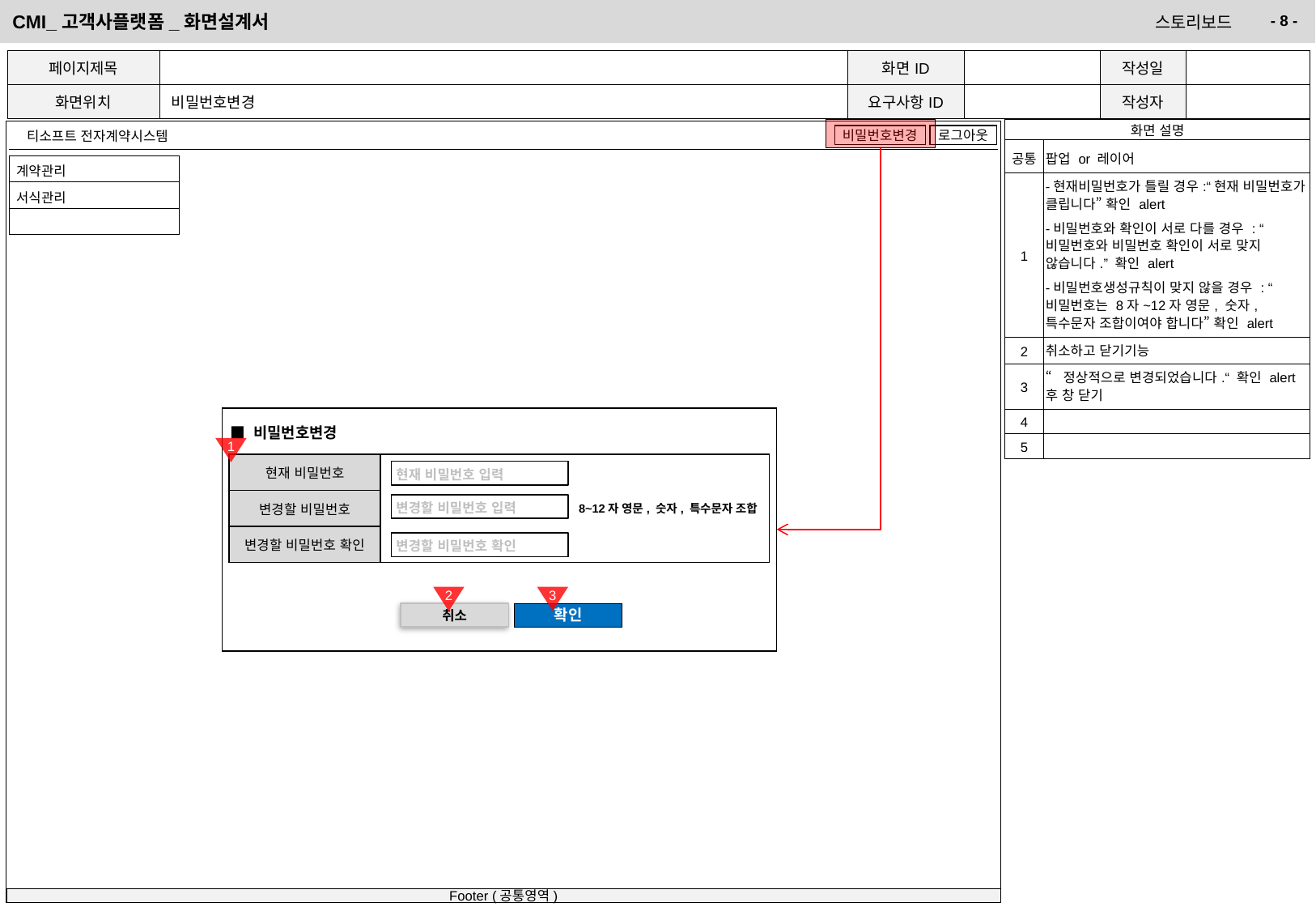

| 페이지제목 |  | 화면ID |  | 작성일 |  |
| --- | --- | --- | --- | --- | --- |
| 화면위치 | 비밀번호변경 | 요구사항ID |  | 작성자 |  |

| 화면 설명 |  |
| --- | --- |
| 공통 | 팝업 or 레이어 |
| 1 | -현재비밀번호가 틀릴 경우:“현재 비밀번호가 클립니다” 확인 alert -비밀번호와 확인이 서로 다를 경우 : “비밀번호와 비밀번호 확인이 서로 맞지 않습니다.” 확인 alert -비밀번호생성규칙이 맞지 않을 경우 : “비밀번호는 8자~12자 영문, 숫자, 특수문자 조합이여야 합니다” 확인 alert |
| 2 | 취소하고 닫기기능 |
| 3 | “정상적으로 변경되었습니다.“ 확인 alert 후 창 닫기 |
| 4 |  |
| 5 |  |
| 계약관리 |
| --- |
| 서식관리 |
|  |

■ 비밀번호변경
1
| 현재 비밀번호 |  |
| --- | --- |
| 변경할 비밀번호 | 8~12자 영문, 숫자, 특수문자 조합 |
| 변경할 비밀번호 확인 |  |
현재 비밀번호 입력
변경할 비밀번호 입력
변경할 비밀번호 확인
2
3
취소
확인